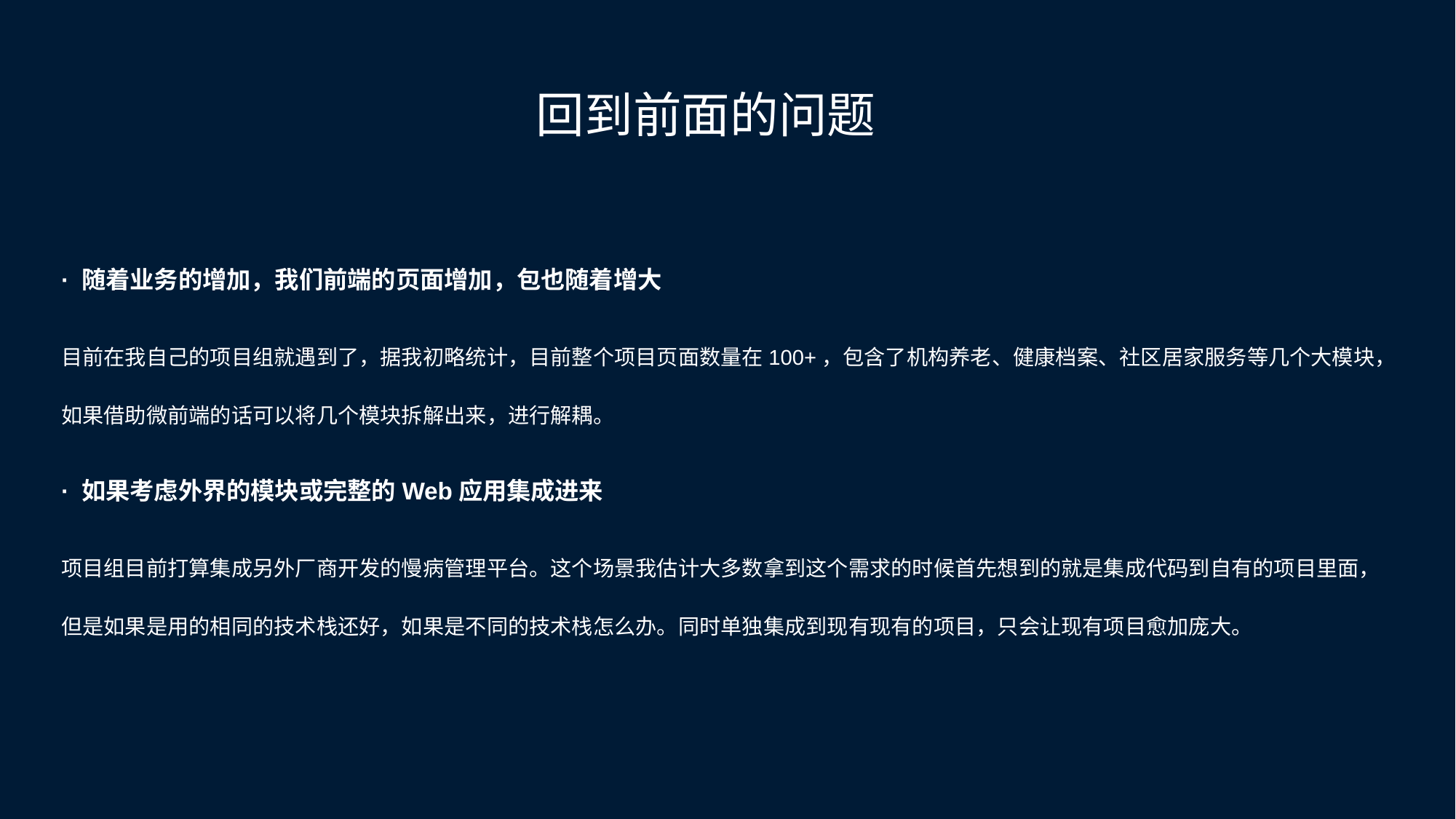

回到前面的问题
· 随着业务的增加，我们前端的页面增加，包也随着增大
目前在我自己的项目组就遇到了，据我初略统计，目前整个项目页面数量在100+，包含了机构养老、健康档案、社区居家服务等几个大模块，如果借助微前端的话可以将几个模块拆解出来，进行解耦。
· 如果考虑外界的模块或完整的Web应用集成进来
项目组目前打算集成另外厂商开发的慢病管理平台。这个场景我估计大多数拿到这个需求的时候首先想到的就是集成代码到自有的项目里面，但是如果是用的相同的技术栈还好，如果是不同的技术栈怎么办。同时单独集成到现有现有的项目，只会让现有项目愈加庞大。